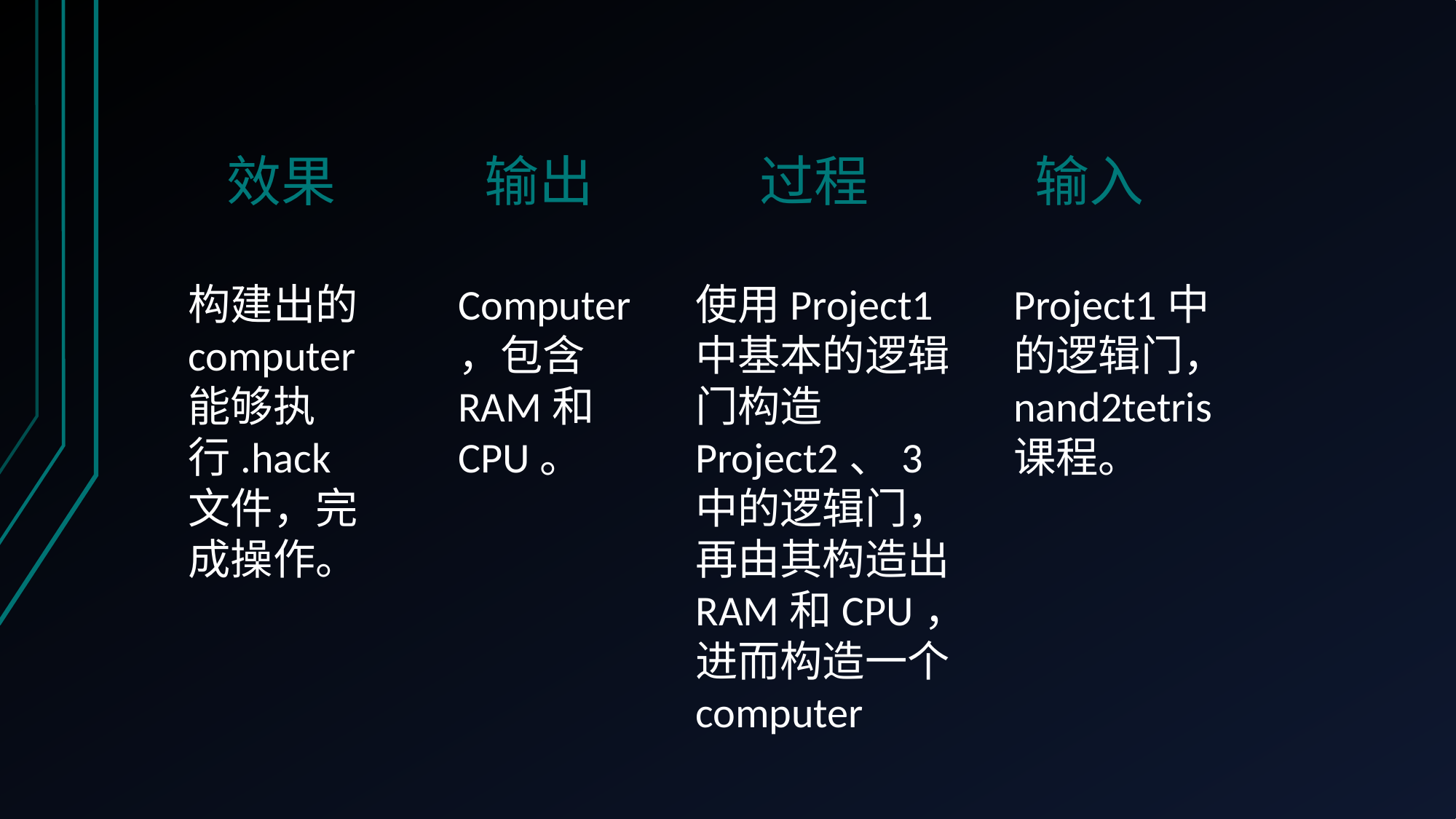

# 效果
输入
输出
过程
构建出的computer能够执行.hack文件，完成操作。
Computer，包含RAM和CPU。
使用Project1中基本的逻辑门构造Project2、3中的逻辑门，再由其构造出RAM和CPU，进而构造一个computer
Project1中的逻辑门，nand2tetris课程。